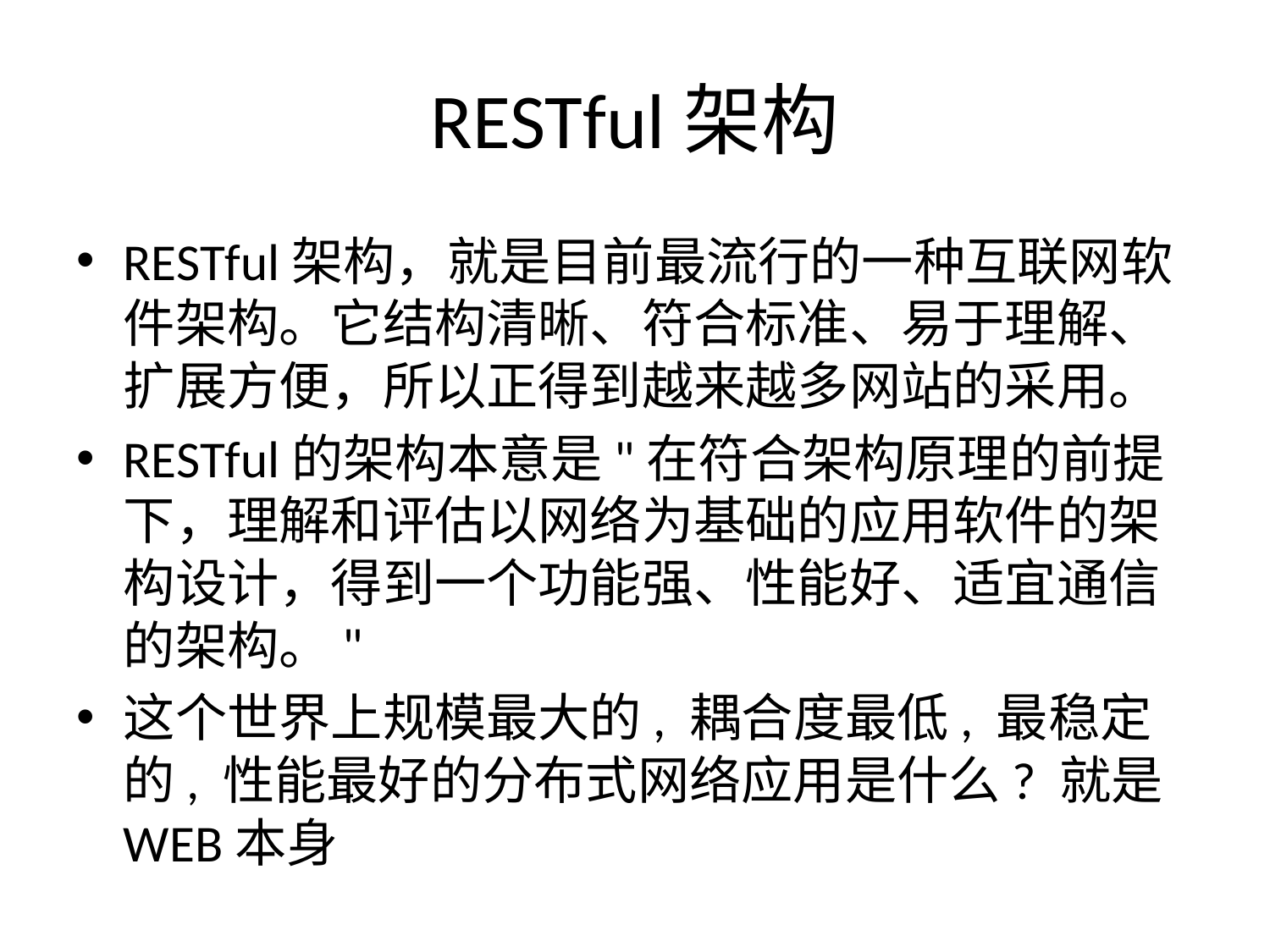

# RESTful架构
RESTful架构，就是目前最流行的一种互联网软件架构。它结构清晰、符合标准、易于理解、扩展方便，所以正得到越来越多网站的采用。
RESTful的架构本意是"在符合架构原理的前提下，理解和评估以网络为基础的应用软件的架构设计，得到一个功能强、性能好、适宜通信的架构。"
这个世界上规模最大的, 耦合度最低, 最稳定的, 性能最好的分布式网络应用是什么? 就是WEB本身